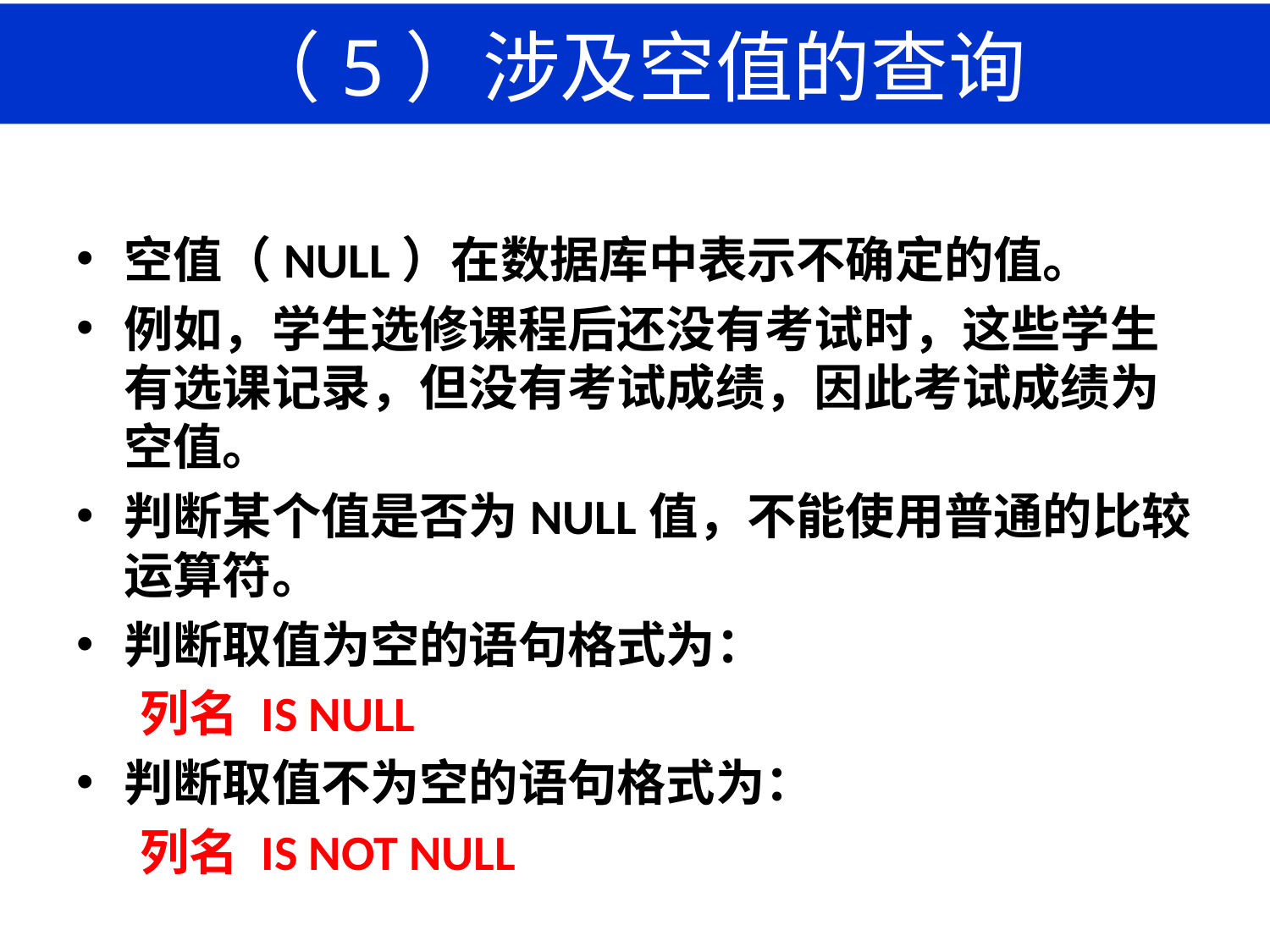

# （5）涉及空值的查询
空值（NULL）在数据库中表示不确定的值。
例如，学生选修课程后还没有考试时，这些学生有选课记录，但没有考试成绩，因此考试成绩为空值。
判断某个值是否为NULL值，不能使用普通的比较运算符。
判断取值为空的语句格式为：
列名 IS NULL
判断取值不为空的语句格式为：
列名 IS NOT NULL